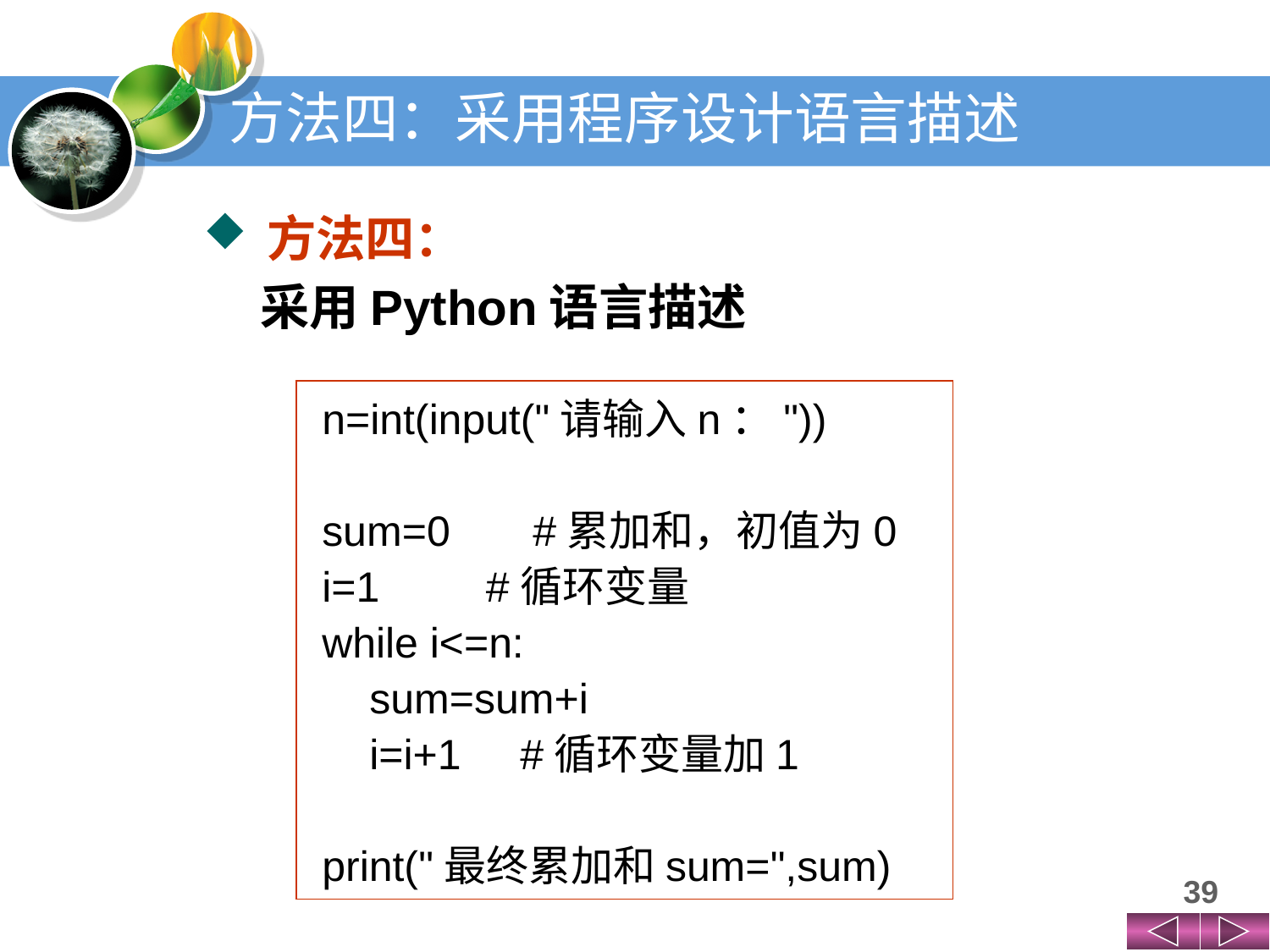

# 方法四：采用程序设计语言描述
方法四：
    采用Python语言描述
n=int(input("请输入n："))

sum=0       #累加和，初值为0
i=1         #循环变量
while i<=n:
    sum=sum+i
    i=i+1     #循环变量加1

print("最终累加和sum=",sum)